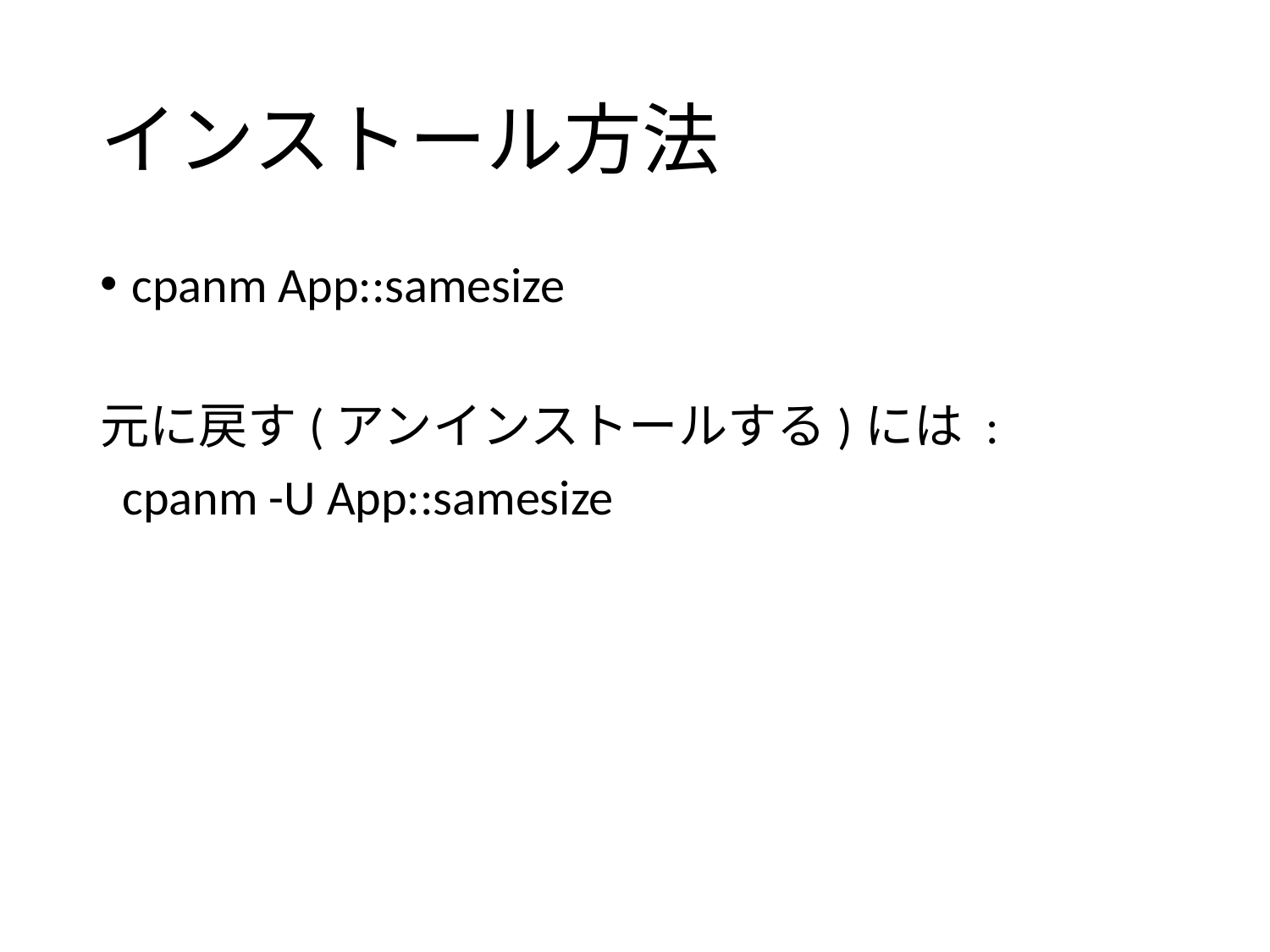

# インストール方法
cpanm App::samesize

元に戻す(アンインストールする)には :
  cpanm -U App::samesize